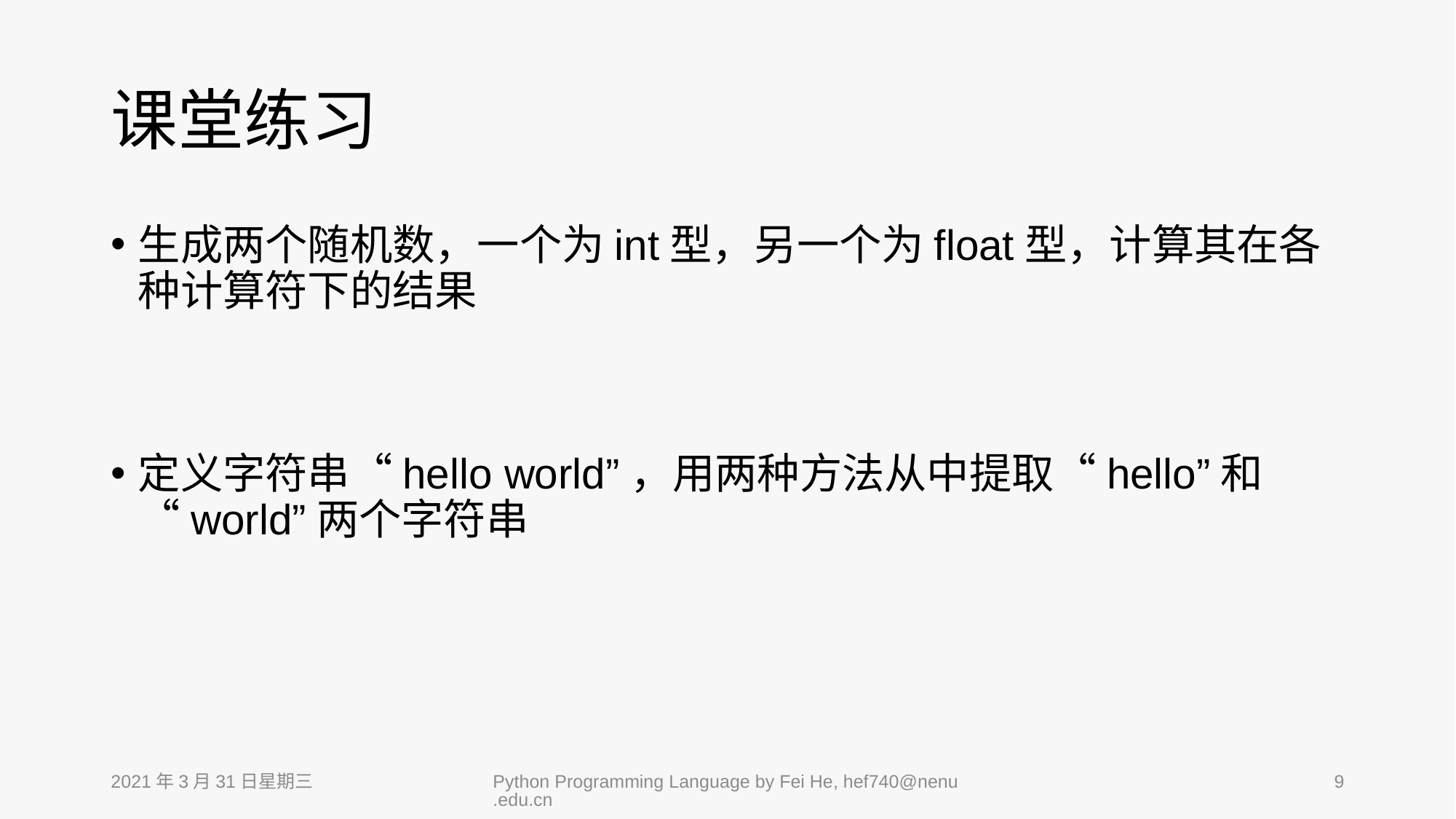

# 课堂练习
生成两个随机数，一个为int型，另一个为float型，计算其在各种计算符下的结果

定义字符串“hello world”，用两种方法从中提取“hello”和“world”两个字符串
2021年3月31日星期三
Python Programming Language by Fei He, hef740@nenu.edu.cn
9